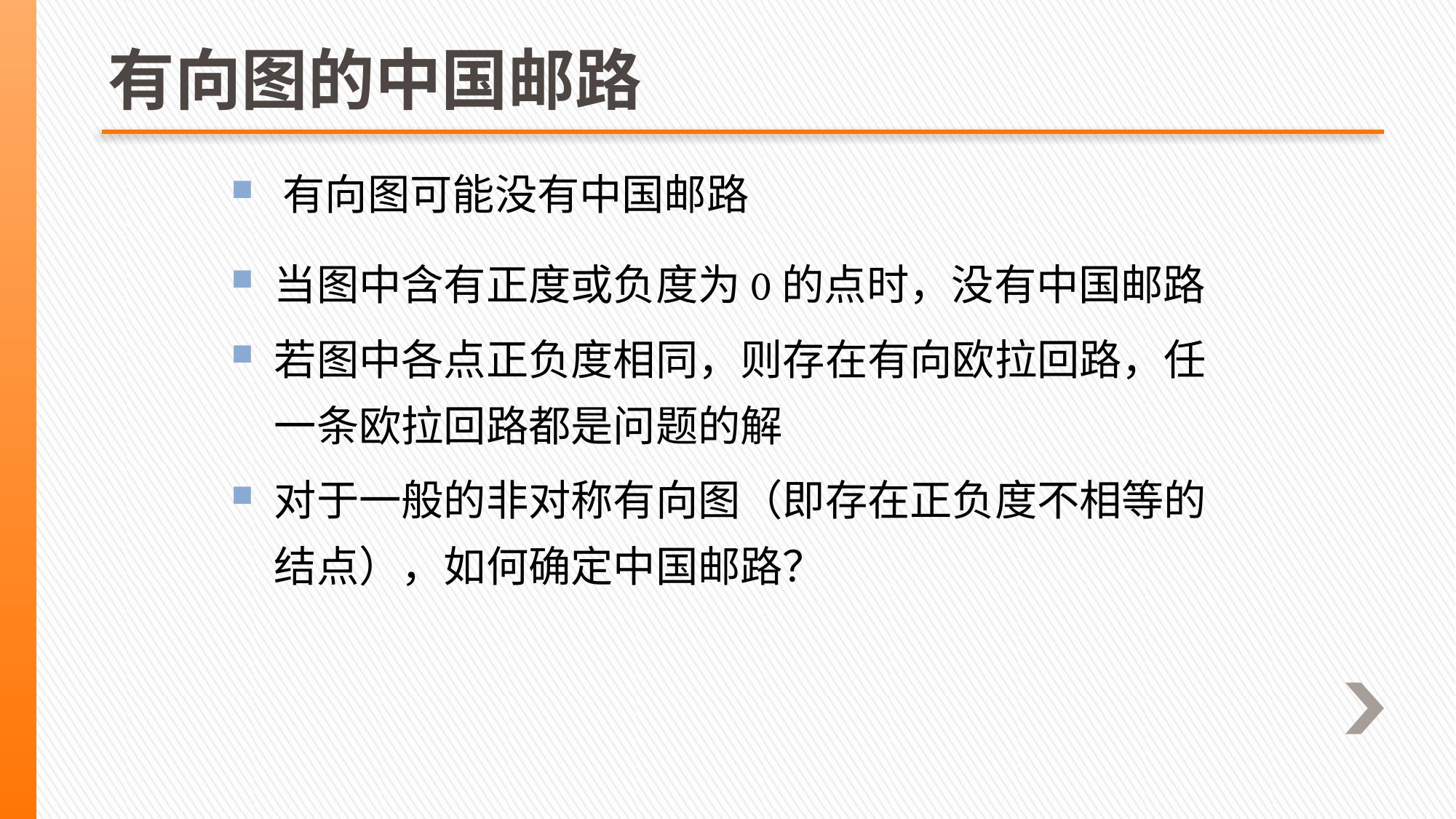

# 有向图的中国邮路
  有向图可能没有中国邮路

当图中含有正度或负度为0的点时，没有中国邮路
若图中各点正负度相同，则存在有向欧拉回路，任一条欧拉回路都是问题的解
对于一般的非对称有向图（即存在正负度不相等的结点），如何确定中国邮路？